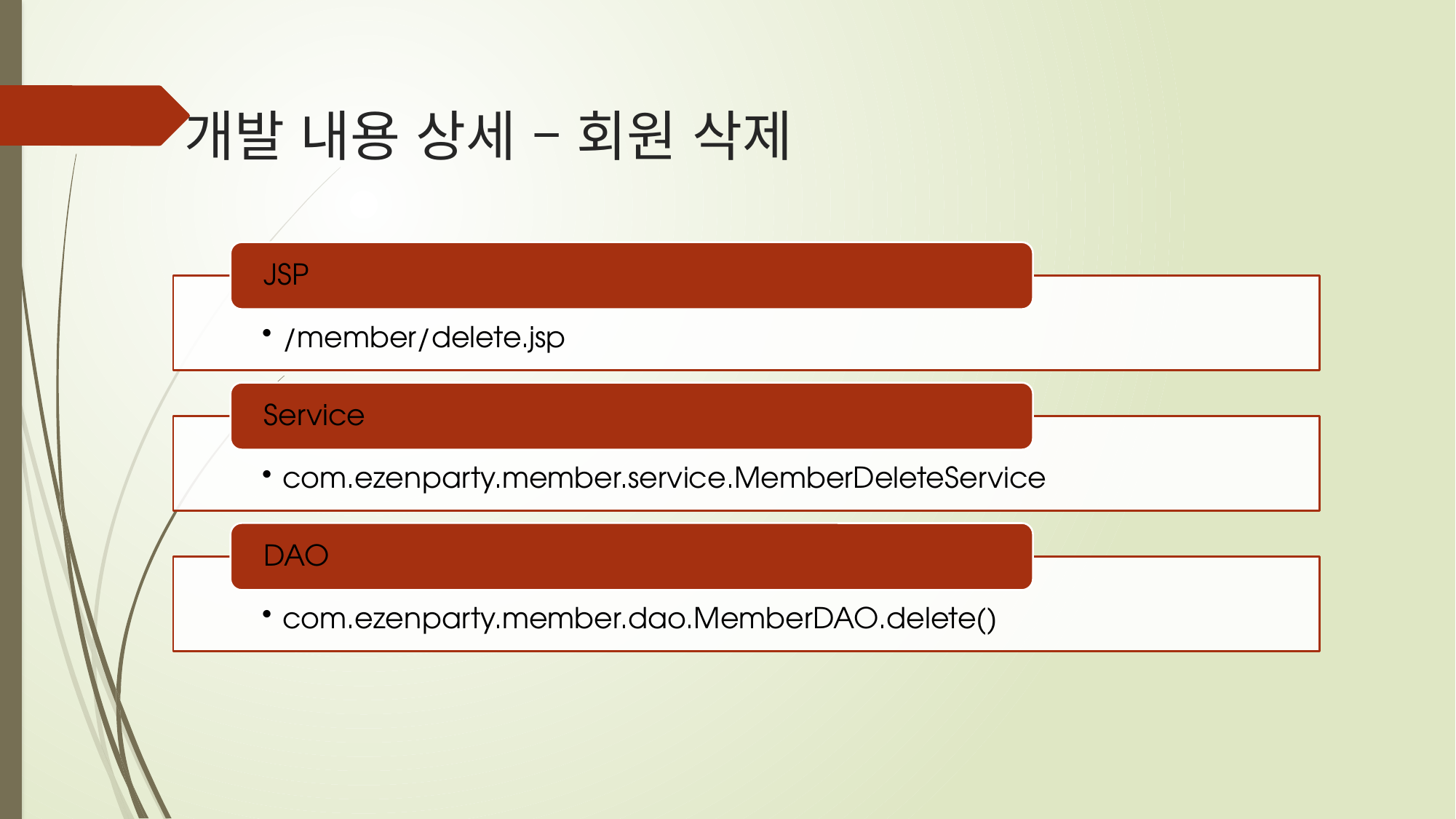

# 개발 내용 상세 – 회원 삭제

JSP

/member/delete.jsp

Service

com.ezenparty.member.service.MemberDeleteService

DAO

com.ezenparty.member.dao.MemberDAO.delete()